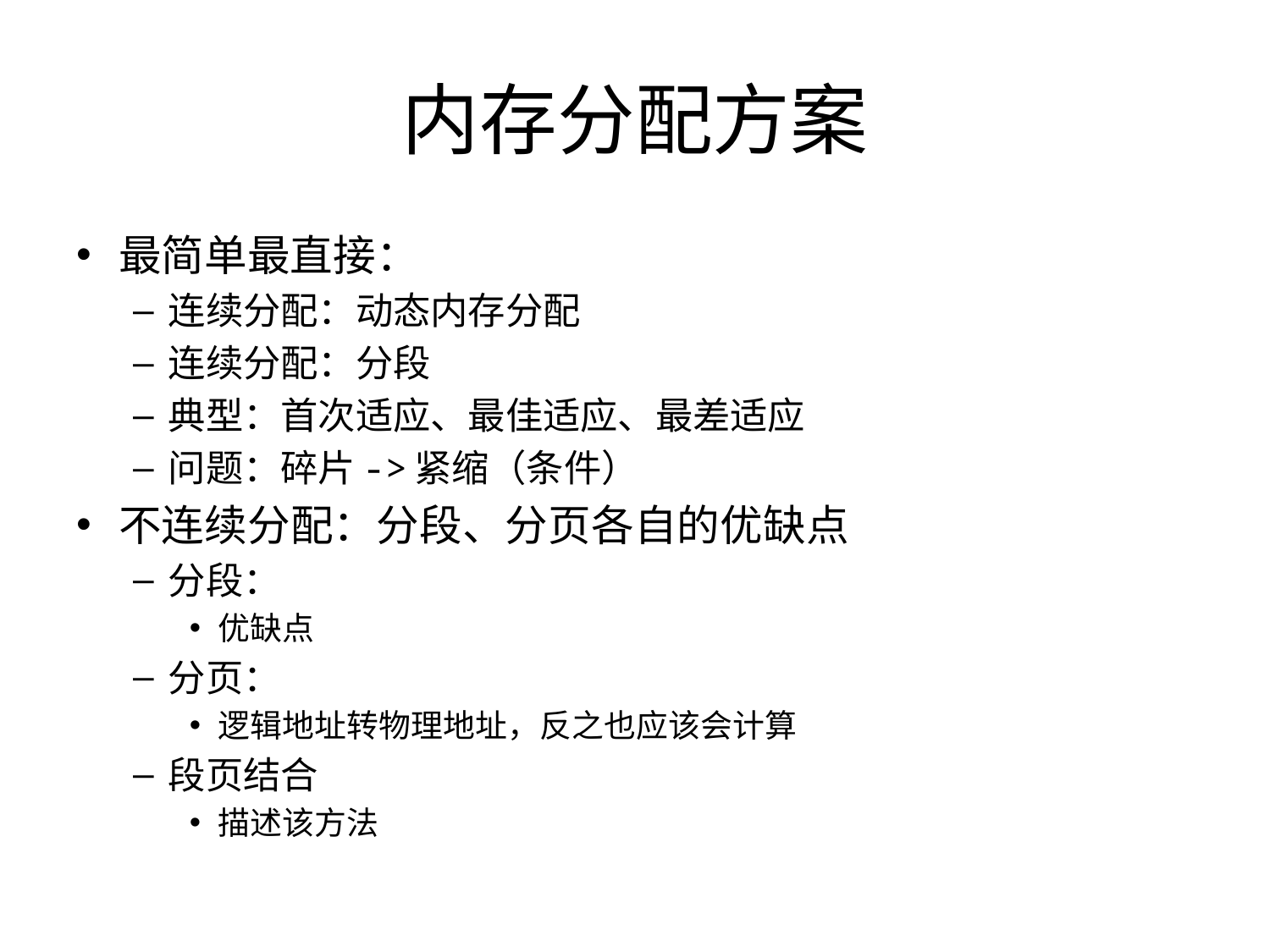

# 内存分配方案
最简单最直接：
连续分配：动态内存分配
连续分配：分段
典型：首次适应、最佳适应、最差适应
问题：碎片->紧缩（条件）
不连续分配：分段、分页各自的优缺点
分段：
优缺点
分页：
逻辑地址转物理地址，反之也应该会计算
段页结合
描述该方法